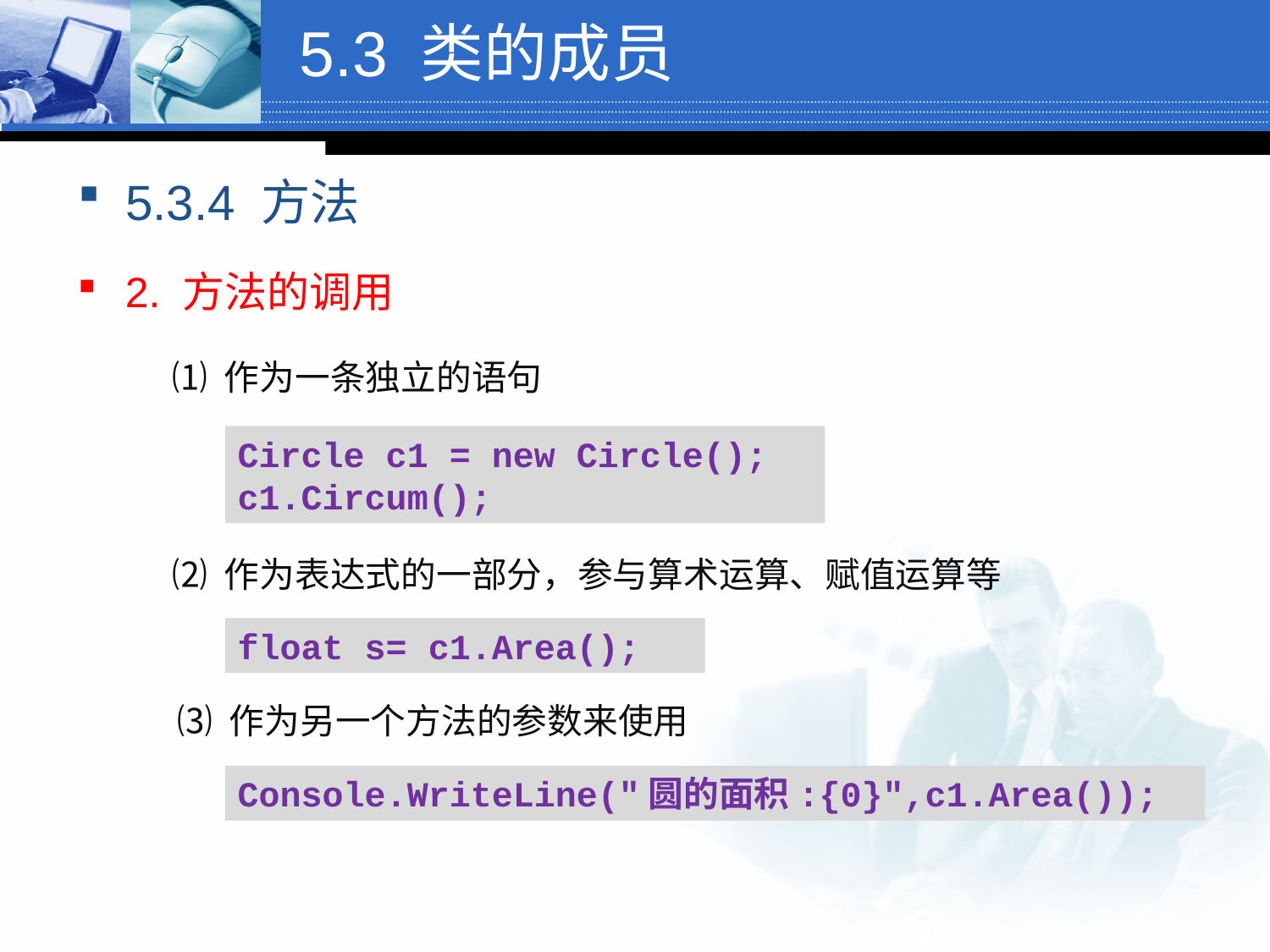

# 5.3 类的成员
5.3.4 方法
2. 方法的调用
⑴ 作为一条独立的语句
Circle c1 = new Circle();
c1.Circum();
⑵ 作为表达式的一部分，参与算术运算、赋值运算等
float s= c1.Area();
⑶ 作为另一个方法的参数来使用
Console.WriteLine("圆的面积:{0}",c1.Area());